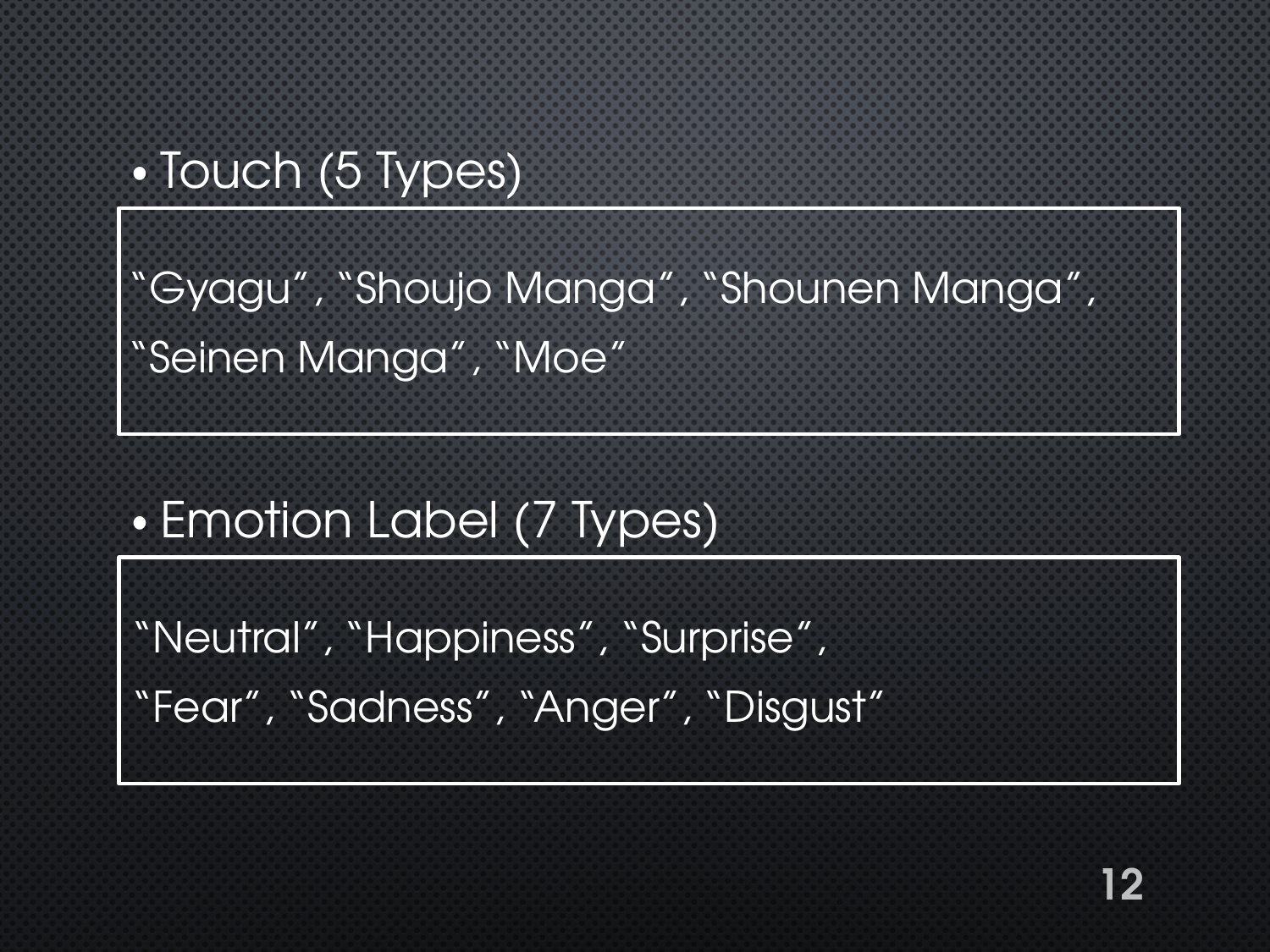

・Touch (5 Types)
“Gyagu”, “Shoujo Manga”, “Shounen Manga”,
“Seinen Manga”, “Moe”
# ・Emotion Label (7 Types)
“Neutral”, “Happiness”, “Surprise”,
“Fear”, “Sadness”, “Anger”, “Disgust”
12